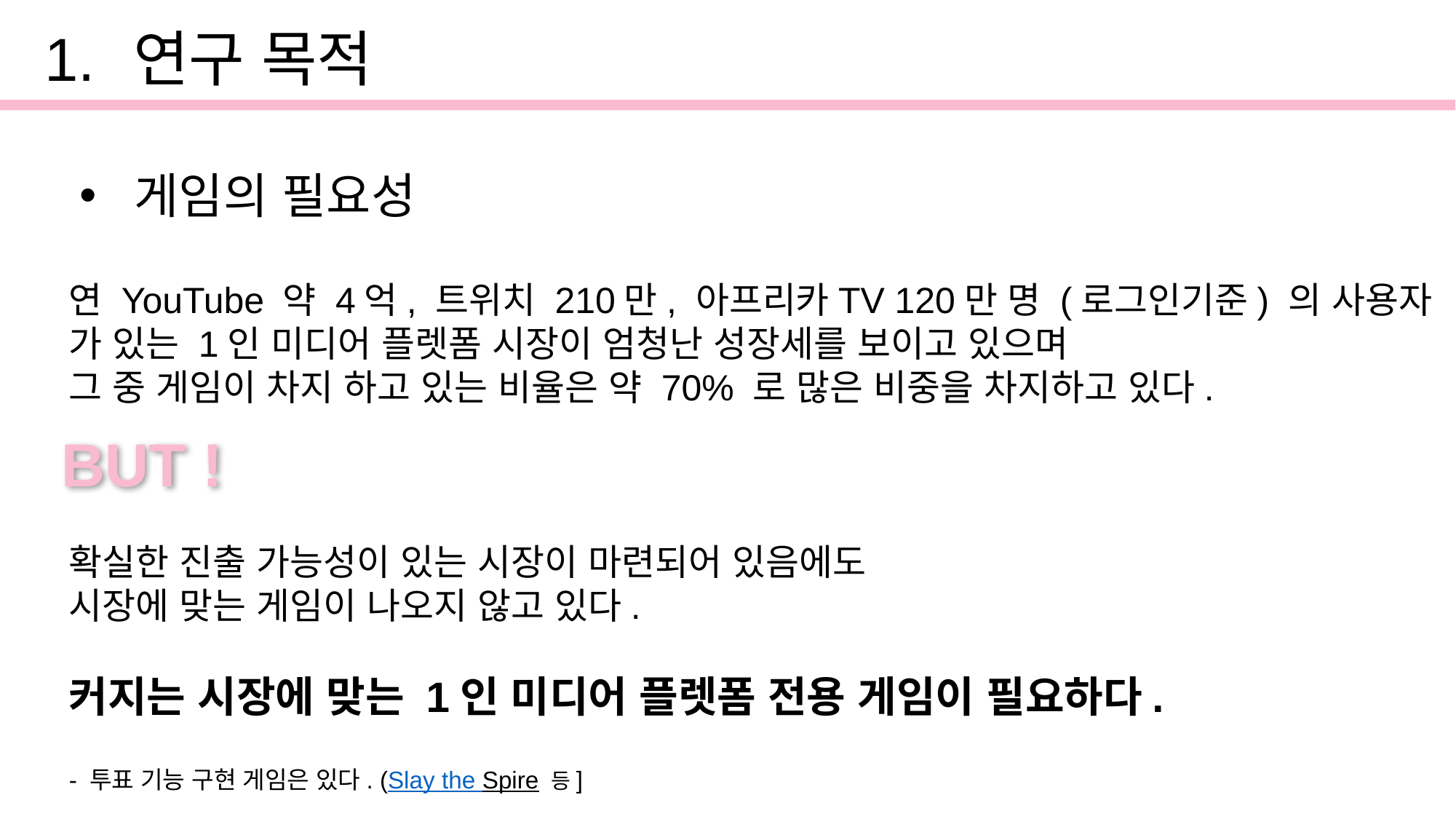

연구 목적

게임의 필요성
연 YouTube 약 4억, 트위치 210만, 아프리카TV 120만 명 (로그인기준) 의 사용자
가 있는 1인 미디어 플렛폼 시장이 엄청난 성장세를 보이고 있으며
그 중 게임이 차지 하고 있는 비율은 약 70% 로 많은 비중을 차지하고 있다.

확실한 진출 가능성이 있는 시장이 마련되어 있음에도
시장에 맞는 게임이 나오지 않고 있다.

커지는 시장에 맞는 1인 미디어 플렛폼 전용 게임이 필요하다.

- 투표 기능 구현 게임은 있다. (Slay the Spire 등]
BUT !